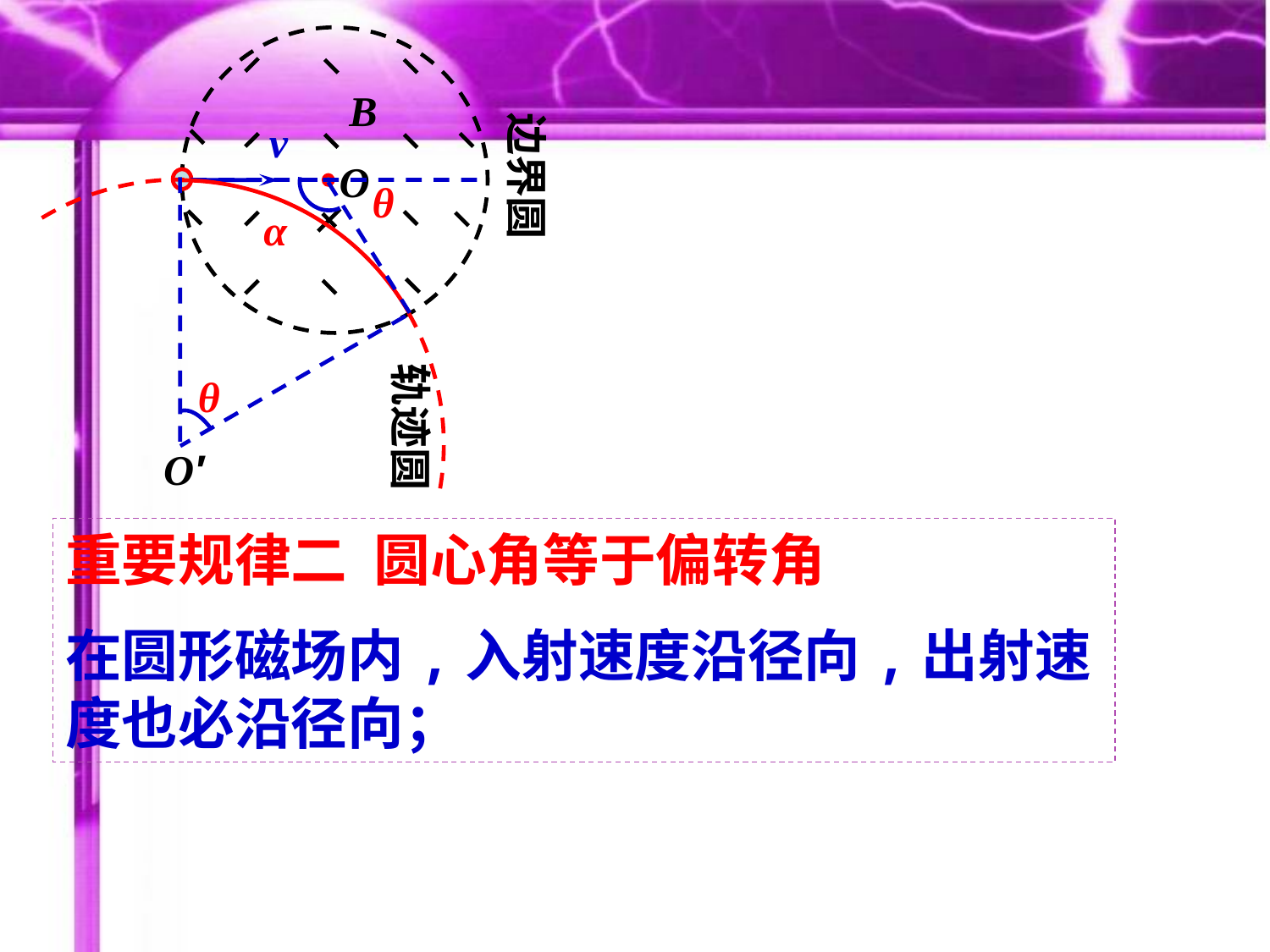

B
v

O

边界圆

θ

O′

轨迹圆

α
θ

重要规律二  圆心角等于偏转角
在圆形磁场内,入射速度沿径向,出射速度也必沿径向；